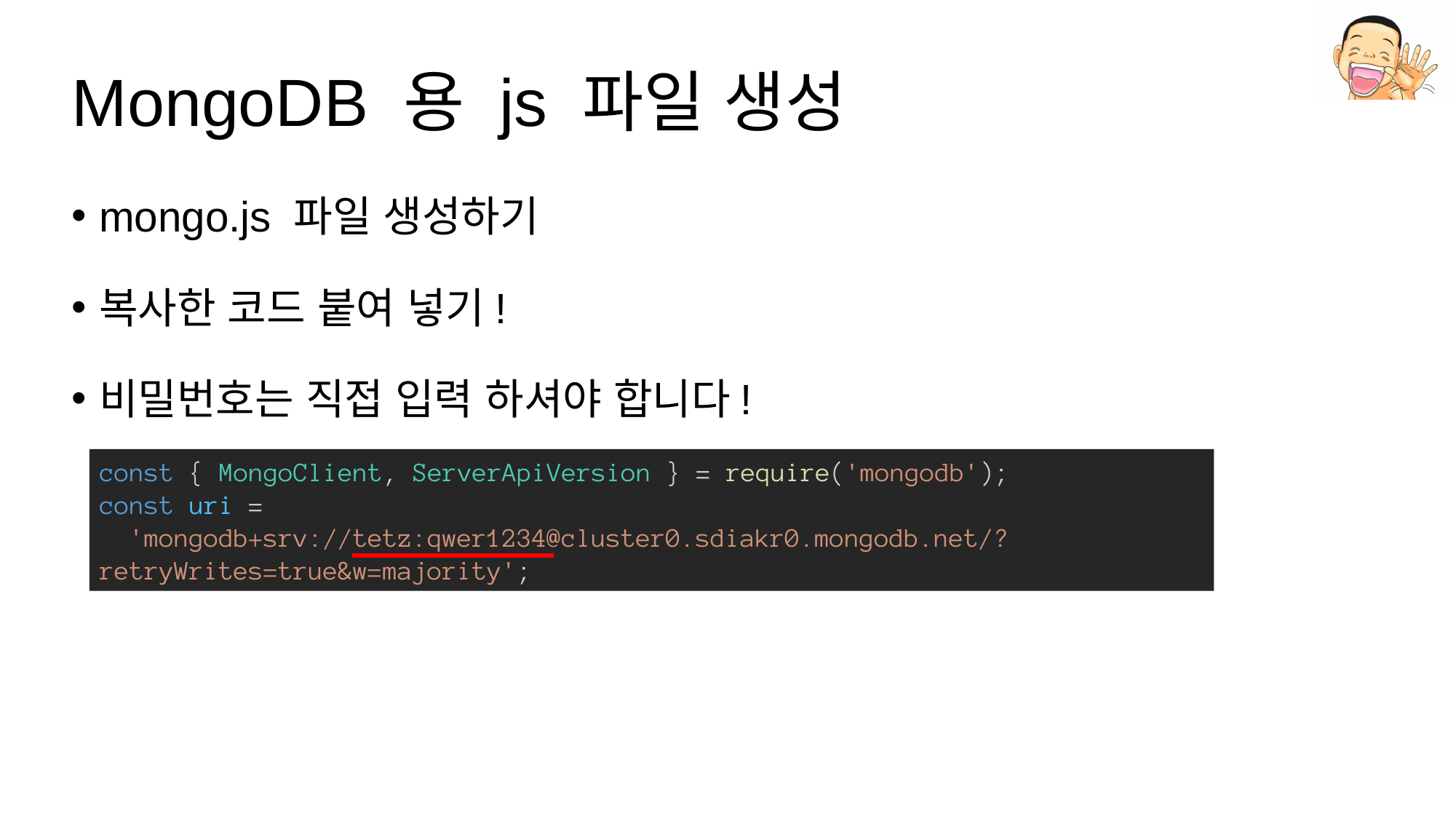

# MongoDB 용 js 파일 생성
mongo.js 파일 생성하기
복사한 코드 붙여 넣기!
비밀번호는 직접 입력 하셔야 합니다!

const { MongoClient, ServerApiVersion } = require('mongodb');
const uri =
  'mongodb+srv://tetz:qwer1234@cluster0.sdiakr0.mongodb.net/?retryWrites=true&w=majority';